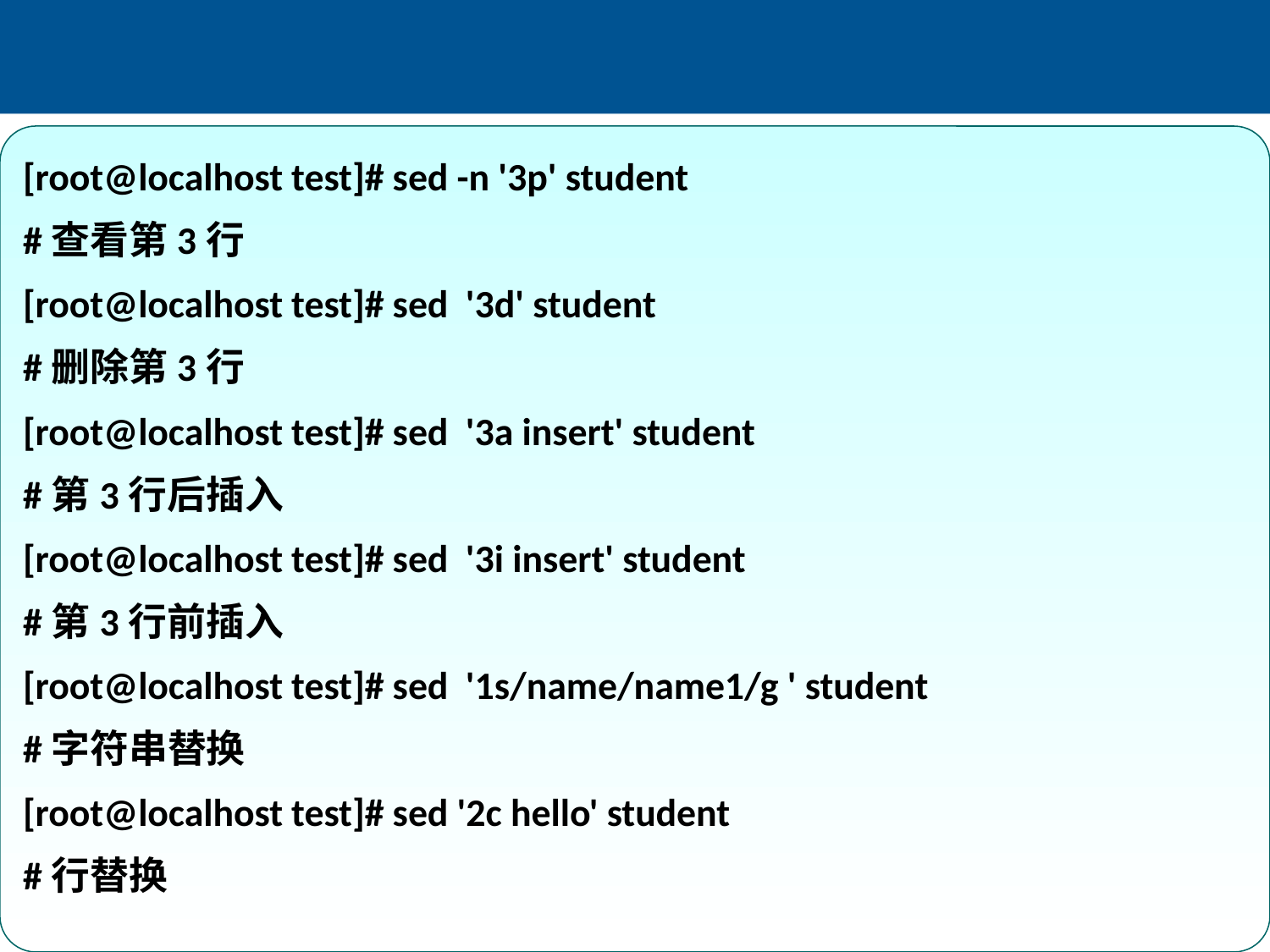

#
[root@localhost test]# sed -n '3p' student
#查看第3行
[root@localhost test]# sed  '3d' student
#删除第3行
[root@localhost test]# sed  '3a insert' student
#第3行后插入
[root@localhost test]# sed  '3i insert' student
#第3行前插入
[root@localhost test]# sed  '1s/name/name1/g ' student
#字符串替换
[root@localhost test]# sed '2c hello' student
#行替换